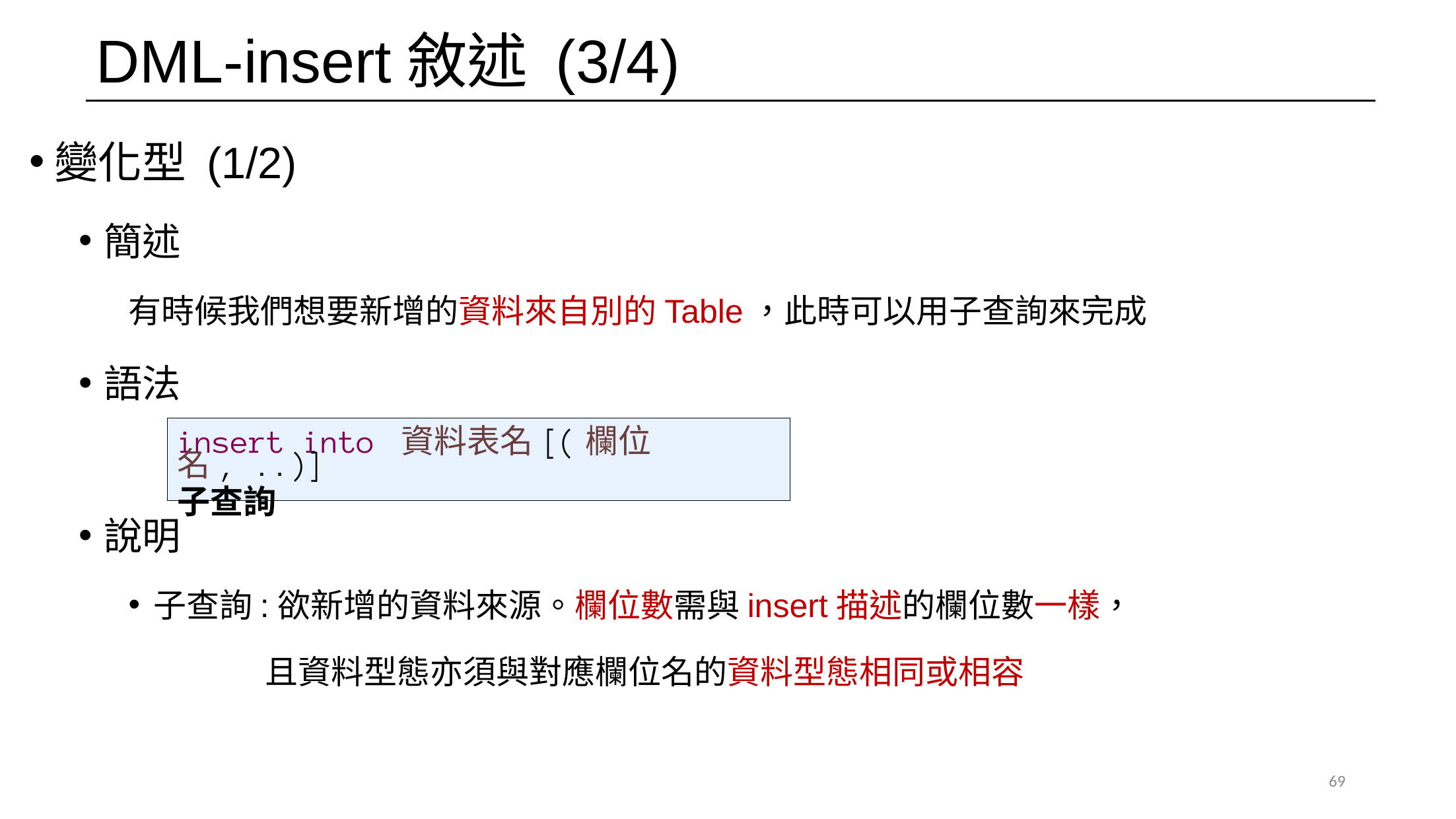

# DML-insert敘述 (3/4)
變化型 (1/2)
簡述
有時候我們想要新增的資料來自別的Table，此時可以用子查詢來完成
語法

說明
子查詢:欲新增的資料來源。欄位數需與insert描述的欄位數一樣，
                        且資料型態亦須與對應欄位名的資料型態相同或相容

insert into 資料表名[(欄位名, ..)]
子查詢
69